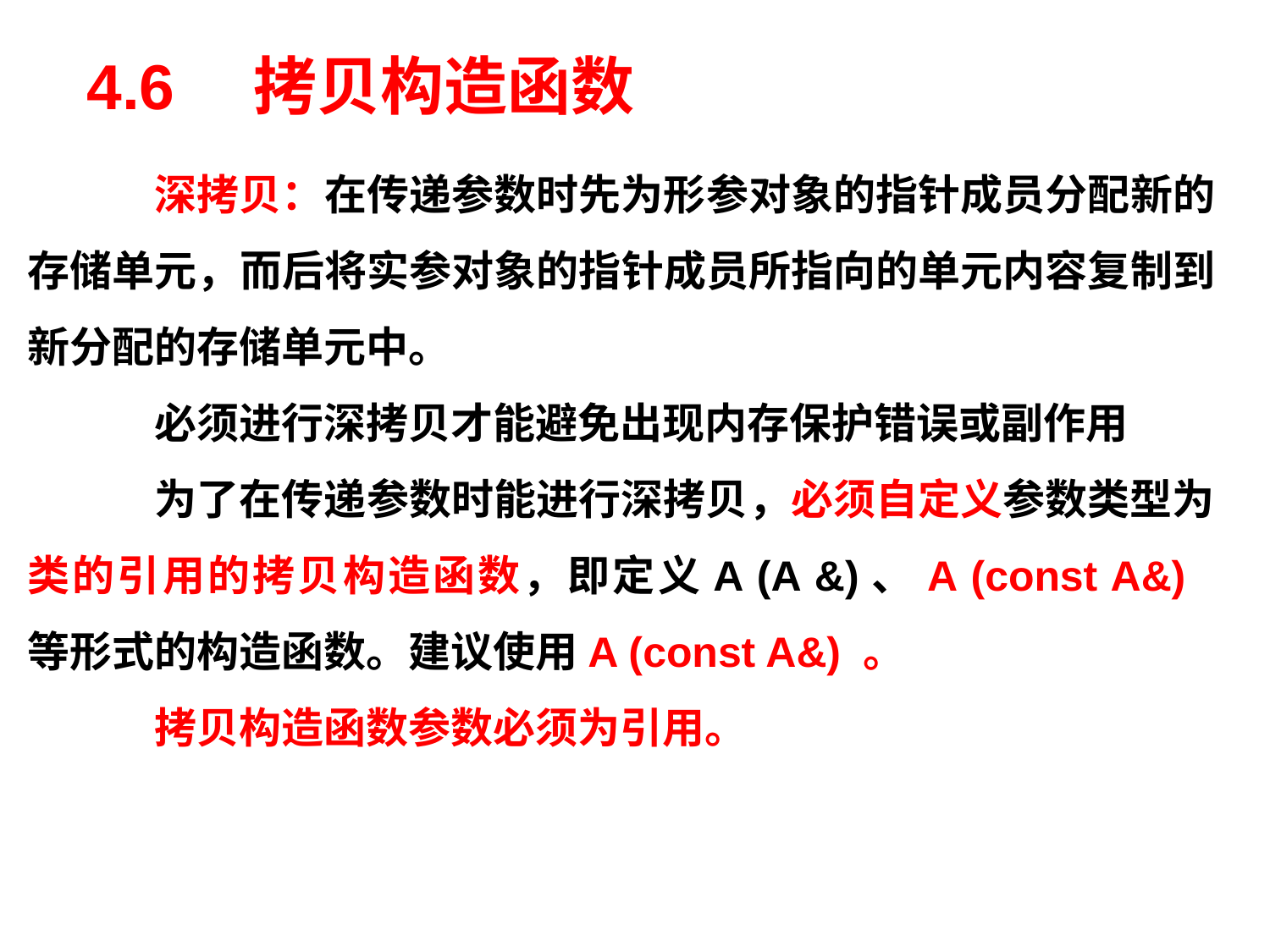

# 4.6　拷贝构造函数
	深拷贝：在传递参数时先为形参对象的指针成员分配新的存储单元，而后将实参对象的指针成员所指向的单元内容复制到新分配的存储单元中。
	必须进行深拷贝才能避免出现内存保护错误或副作用
	为了在传递参数时能进行深拷贝，必须自定义参数类型为类的引用的拷贝构造函数，即定义A (A &)、A (const A&)   等形式的构造函数。建议使用A (const A&) 。
	拷贝构造函数参数必须为引用。